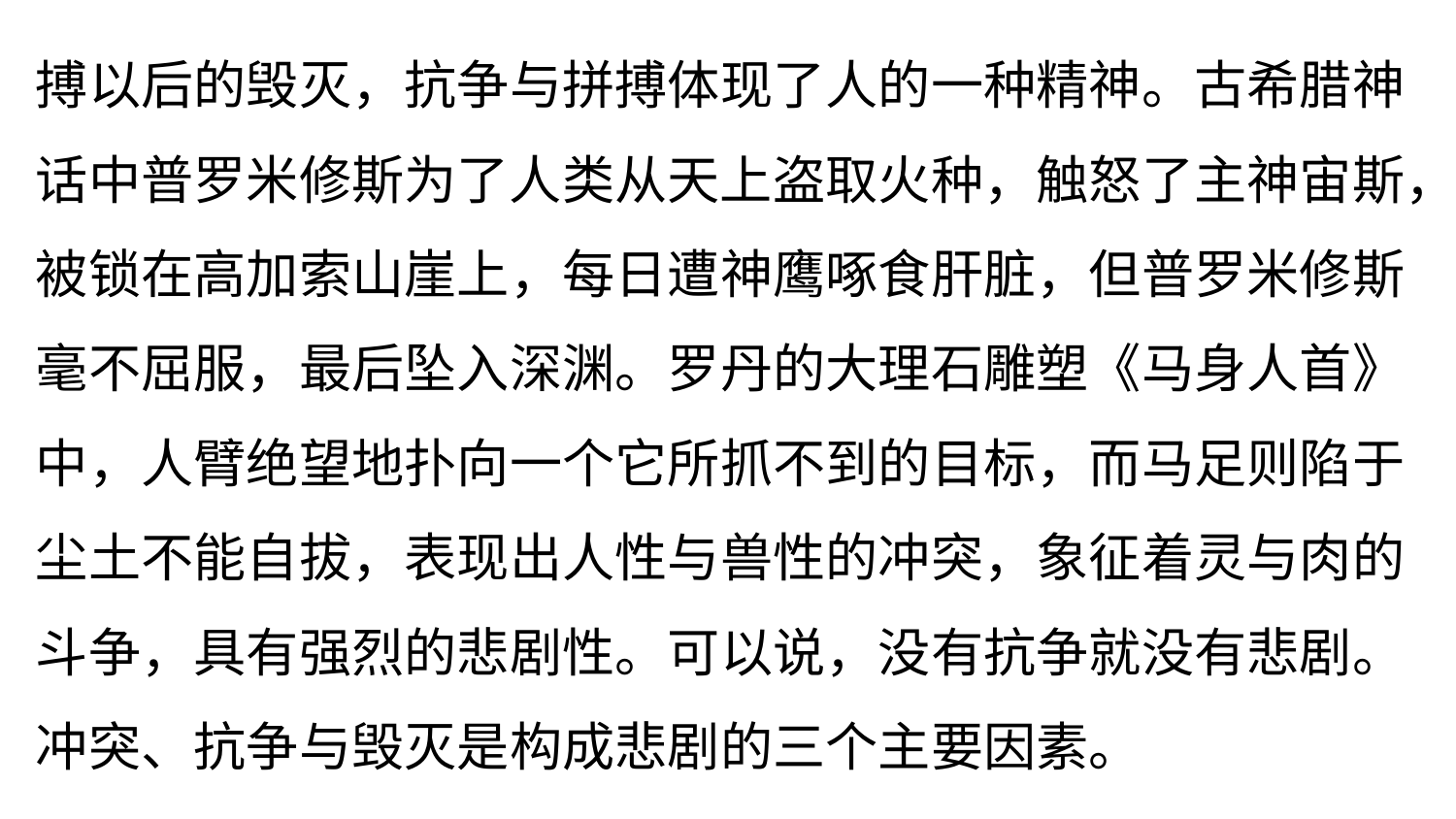

搏以后的毁灭，抗争与拼搏体现了人的一种精神。古希腊神话中普罗米修斯为了人类从天上盗取火种，触怒了主神宙斯，被锁在高加索山崖上，每日遭神鹰啄食肝脏，但普罗米修斯毫不屈服，最后坠入深渊。罗丹的大理石雕塑《马身人首》中，人臂绝望地扑向一个它所抓不到的目标，而马足则陷于尘土不能自拔，表现出人性与兽性的冲突，象征着灵与肉的斗争，具有强烈的悲剧性。可以说，没有抗争就没有悲剧。冲突、抗争与毁灭是构成悲剧的三个主要因素。